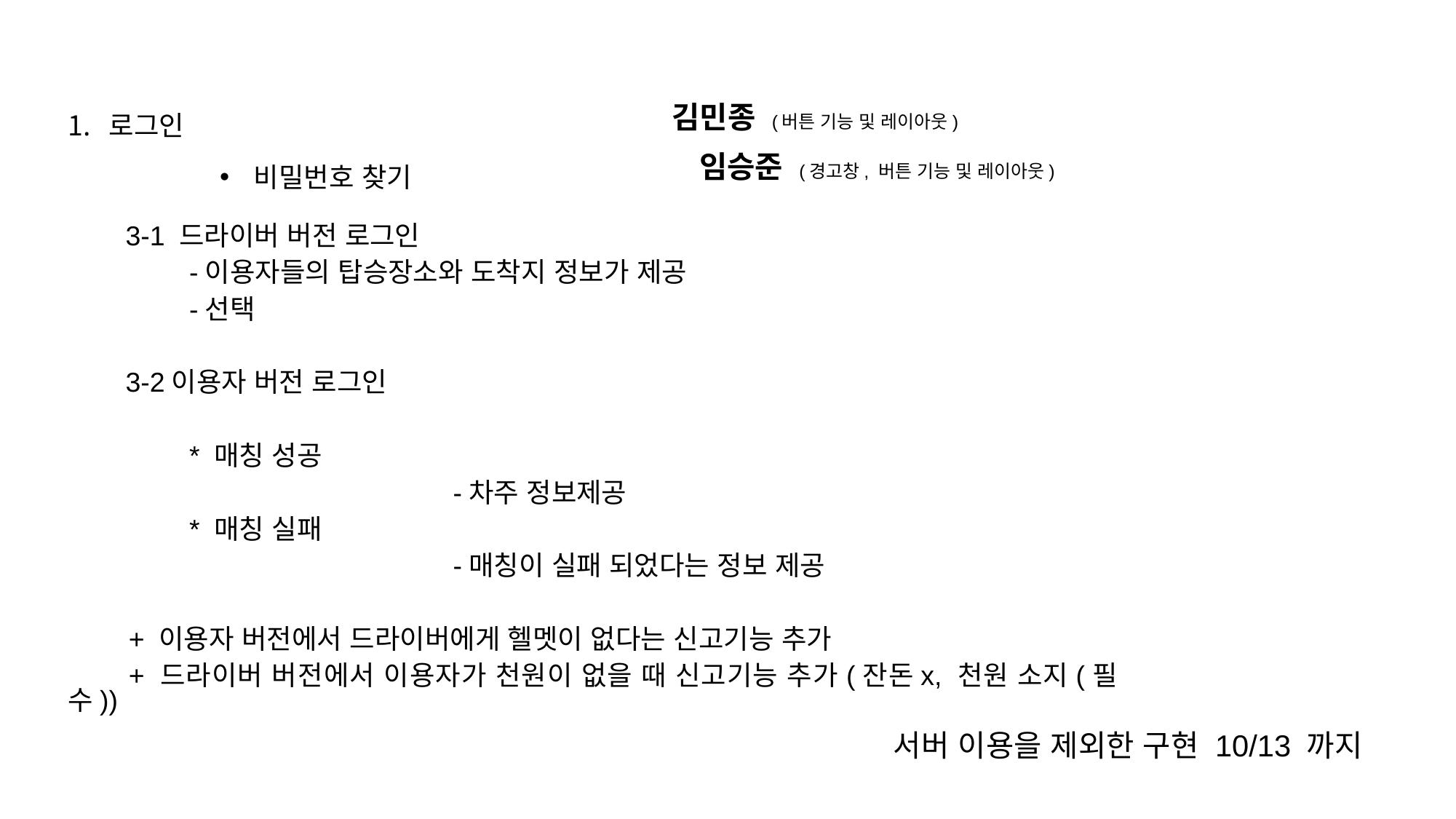

김민종 (버튼 기능 및 레이아웃)
로그인

3-1 드라이버 버전 로그인
-이용자들의 탑승장소와 도착지 정보가 제공
-선택

3-2이용자 버전 로그인

* 매칭 성공
			-차주 정보제공
* 매칭 실패
			-매칭이 실패 되었다는 정보 제공

+ 이용자 버전에서 드라이버에게 헬멧이 없다는 신고기능 추가
+ 드라이버 버전에서 이용자가 천원이 없을 때 신고기능 추가(잔돈x, 천원 소지(필수))

임승준 (경고창, 버튼 기능 및 레이아웃)
비밀번호 찾기
서버 이용을 제외한 구현 10/13 까지